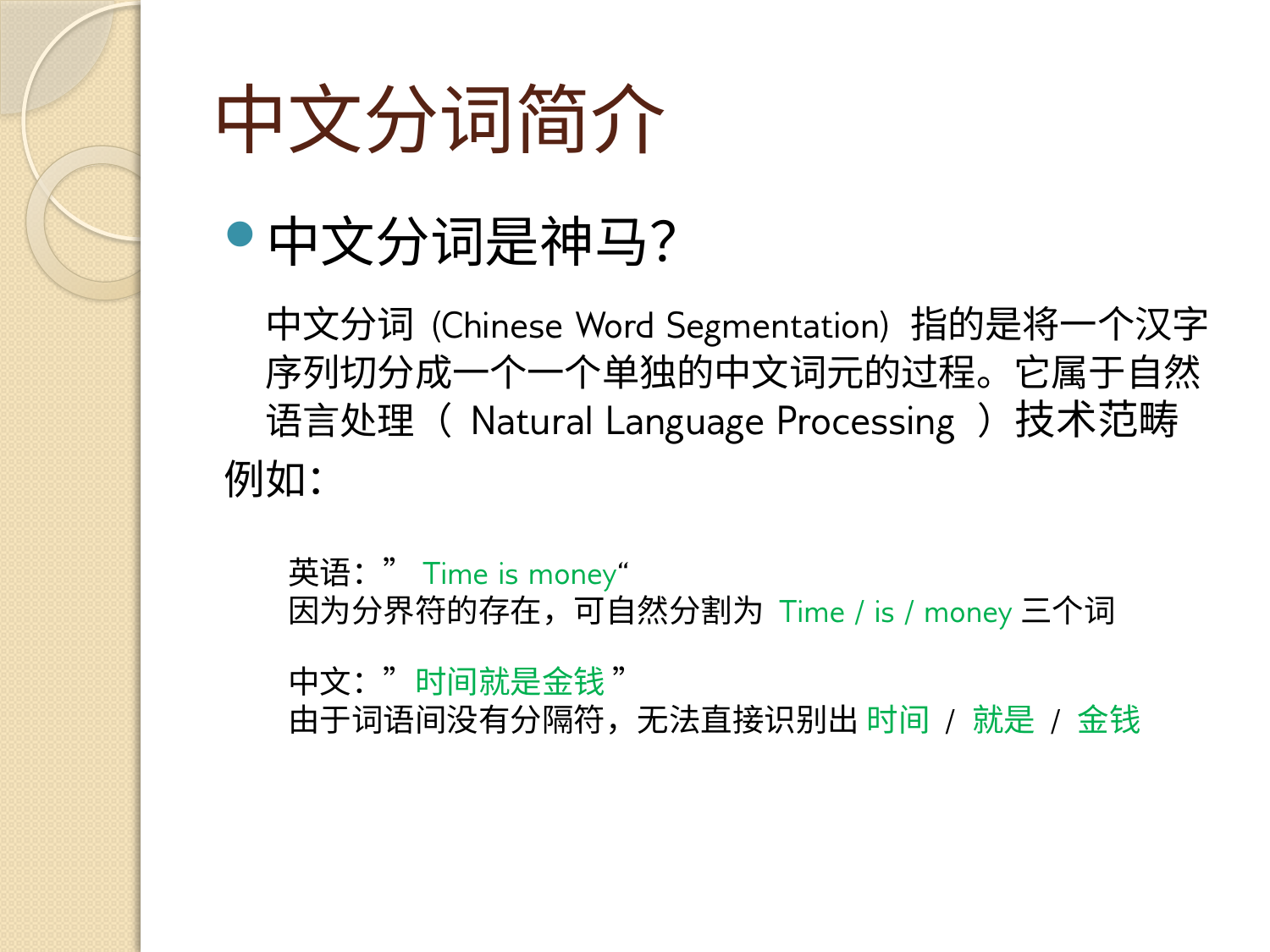

# 中文分词简介
中文分词是神马？
		中文分词 (Chinese Word Segmentation) 指的是将一个汉字序列切分成一个一个单独的中文词元的过程。它属于自然语言处理（ Natural Language Processing ）技术范畴
例如：

      英语：”Time is money“
      因为分界符的存在，可自然分割为 Time / is / money三个词
      中文：”时间就是金钱 ”
      由于词语间没有分隔符，无法直接识别出 时间 / 就是 / 金钱